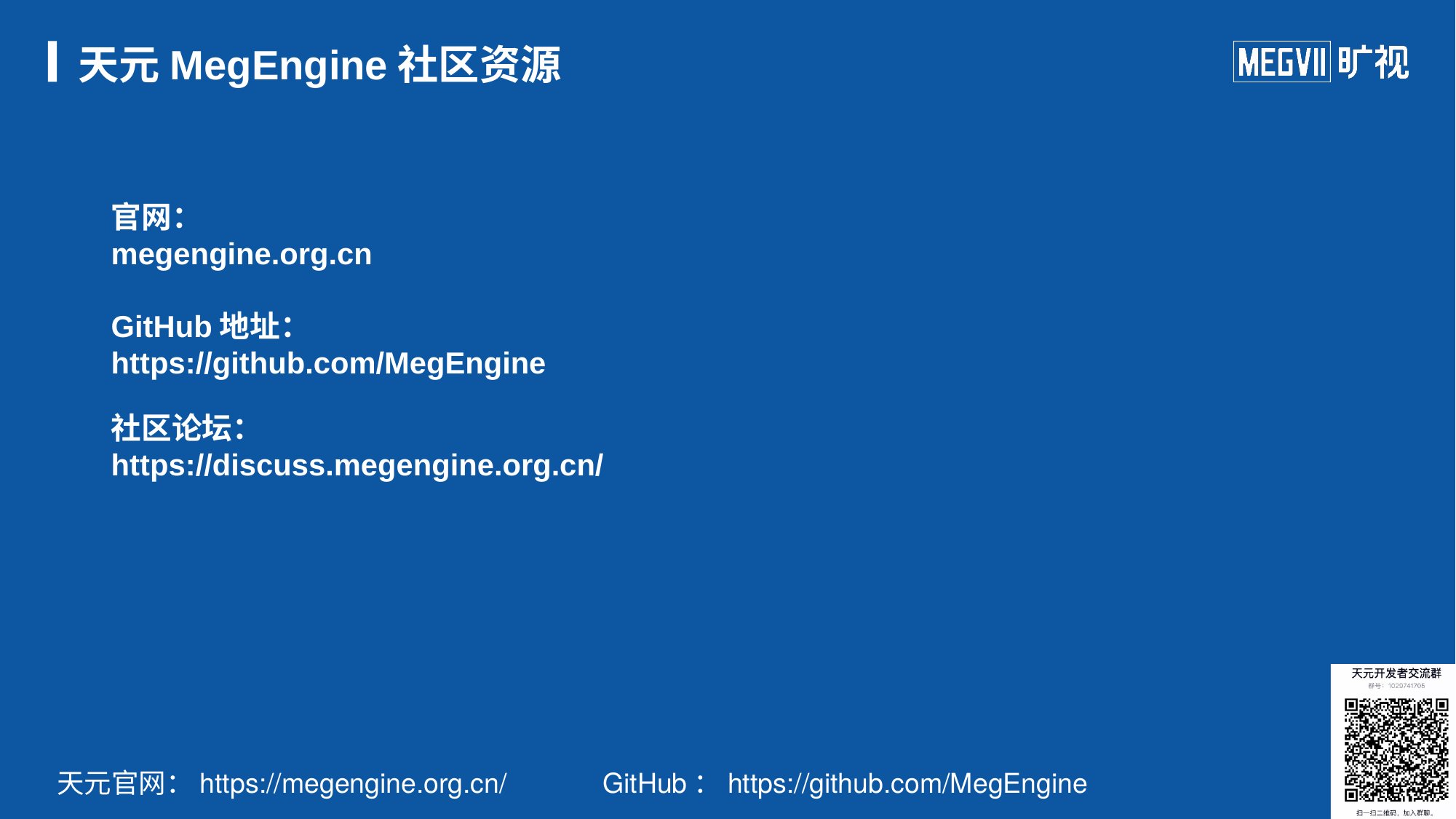

# 天元MegEngine社区资源
官网：
megengine.org.cn

GitHub地址：
https://github.com/MegEngine

社区论坛：
https://discuss.megengine.org.cn/